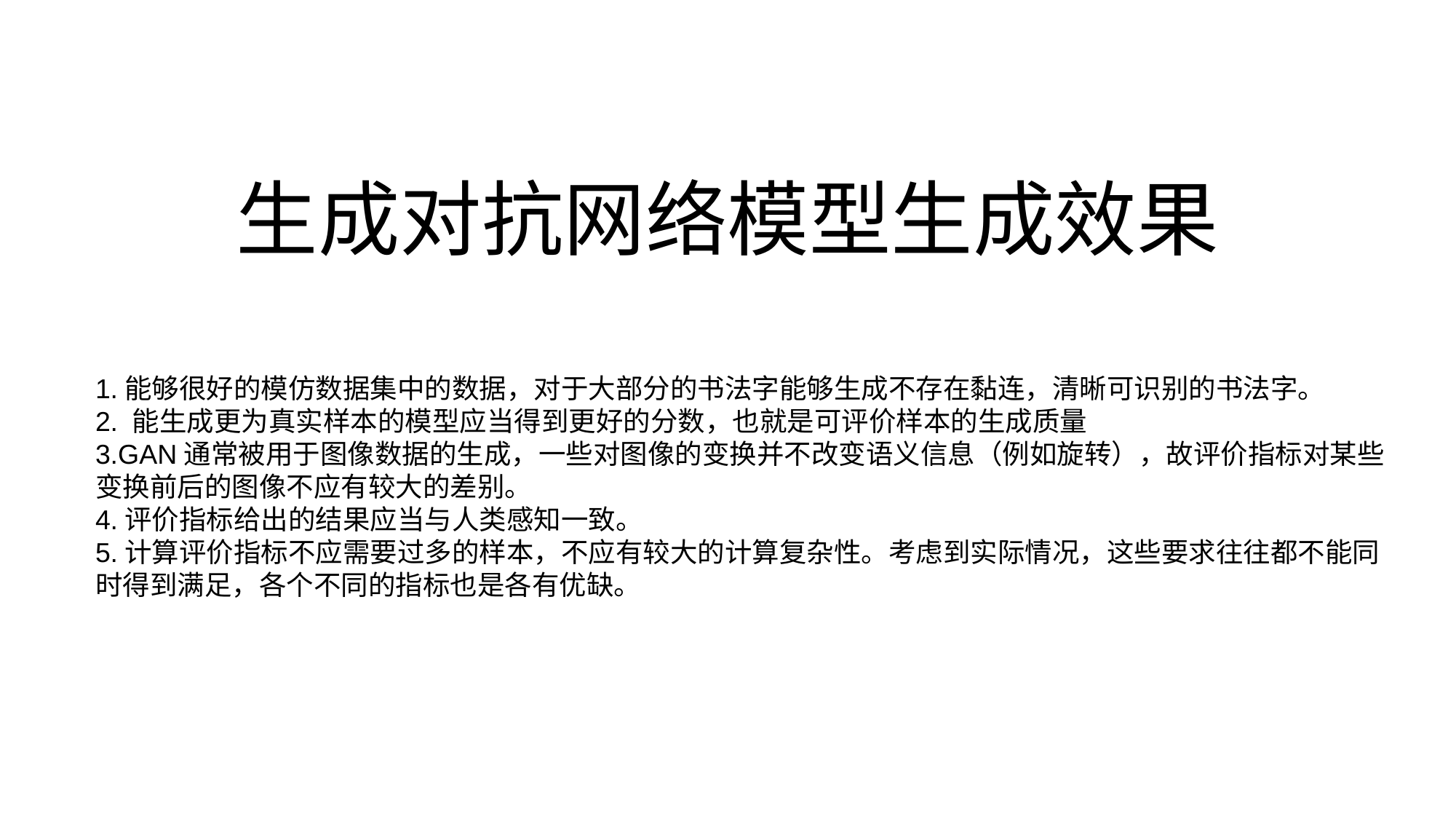

# 生成对抗网络模型生成效果
1.能够很好的模仿数据集中的数据，对于大部分的书法字能够生成不存在黏连，清晰可识别的书法字。
2. 能生成更为真实样本的模型应当得到更好的分数，也就是可评价样本的生成质量
3.GAN通常被用于图像数据的生成，一些对图像的变换并不改变语义信息（例如旋转），故评价指标对某些变换前后的图像不应有较大的差别。
4.评价指标给出的结果应当与人类感知一致。
5.计算评价指标不应需要过多的样本，不应有较大的计算复杂性。考虑到实际情况，这些要求往往都不能同时得到满足，各个不同的指标也是各有优缺。